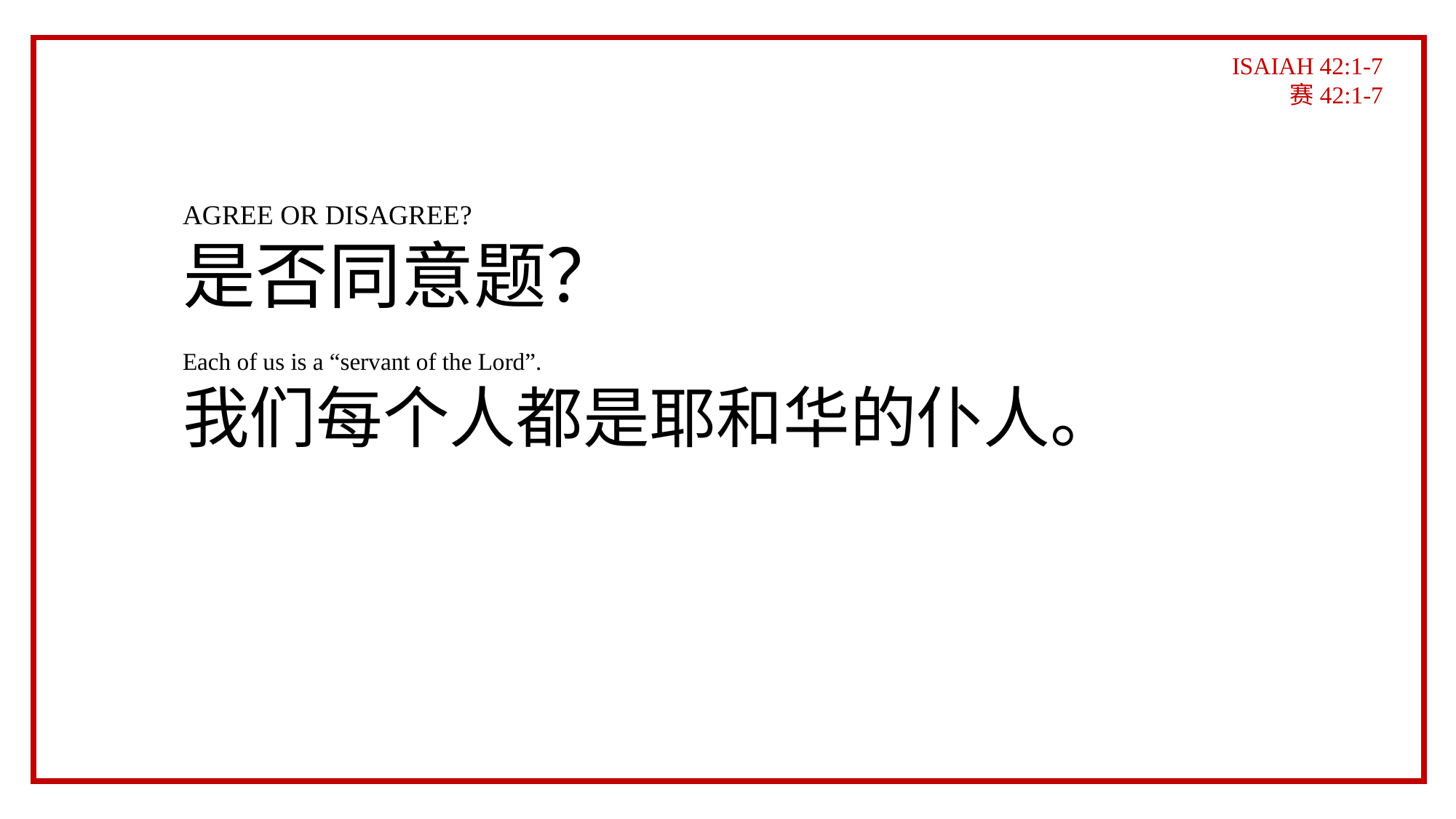

ISAIAH 42:1-7
赛42:1-7
AGREE OR DISAGREE?
是否同意题？

Each of us is a “servant of the Lord”.
我们每个人都是耶和华的仆人。